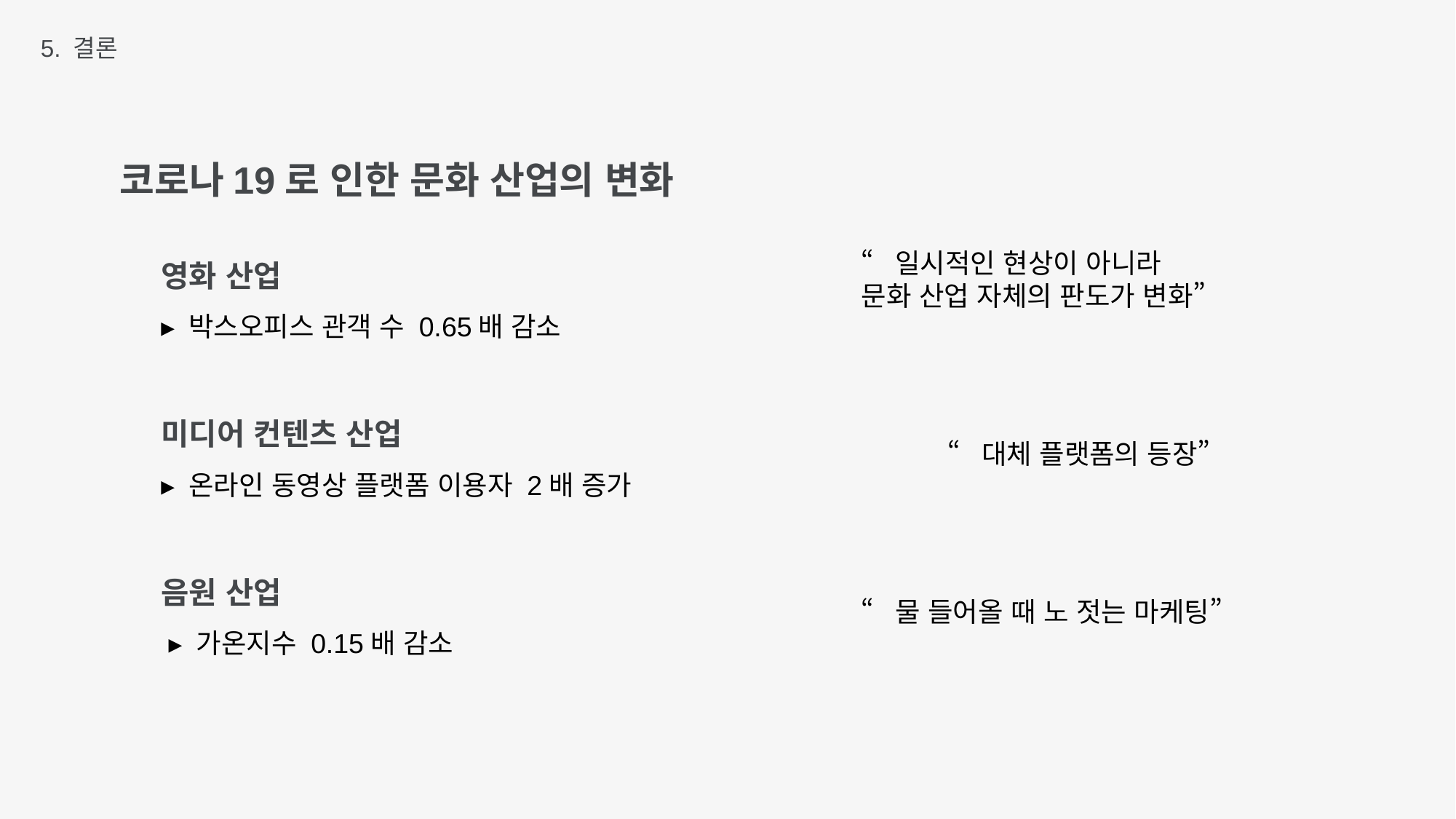

5. 결론
코로나19로 인한 문화 산업의 변화
영화 산업
▸ 박스오피스 관객 수 0.65배 감소

미디어 컨텐츠 산업
▸ 온라인 동영상 플랫폼 이용자 2배 증가

음원 산업
 ▸ 가온지수 0.15배 감소
“일시적인 현상이 아니라
문화 산업 자체의 판도가 변화”
“대체 플랫폼의 등장”
“물 들어올 때 노 젓는 마케팅”